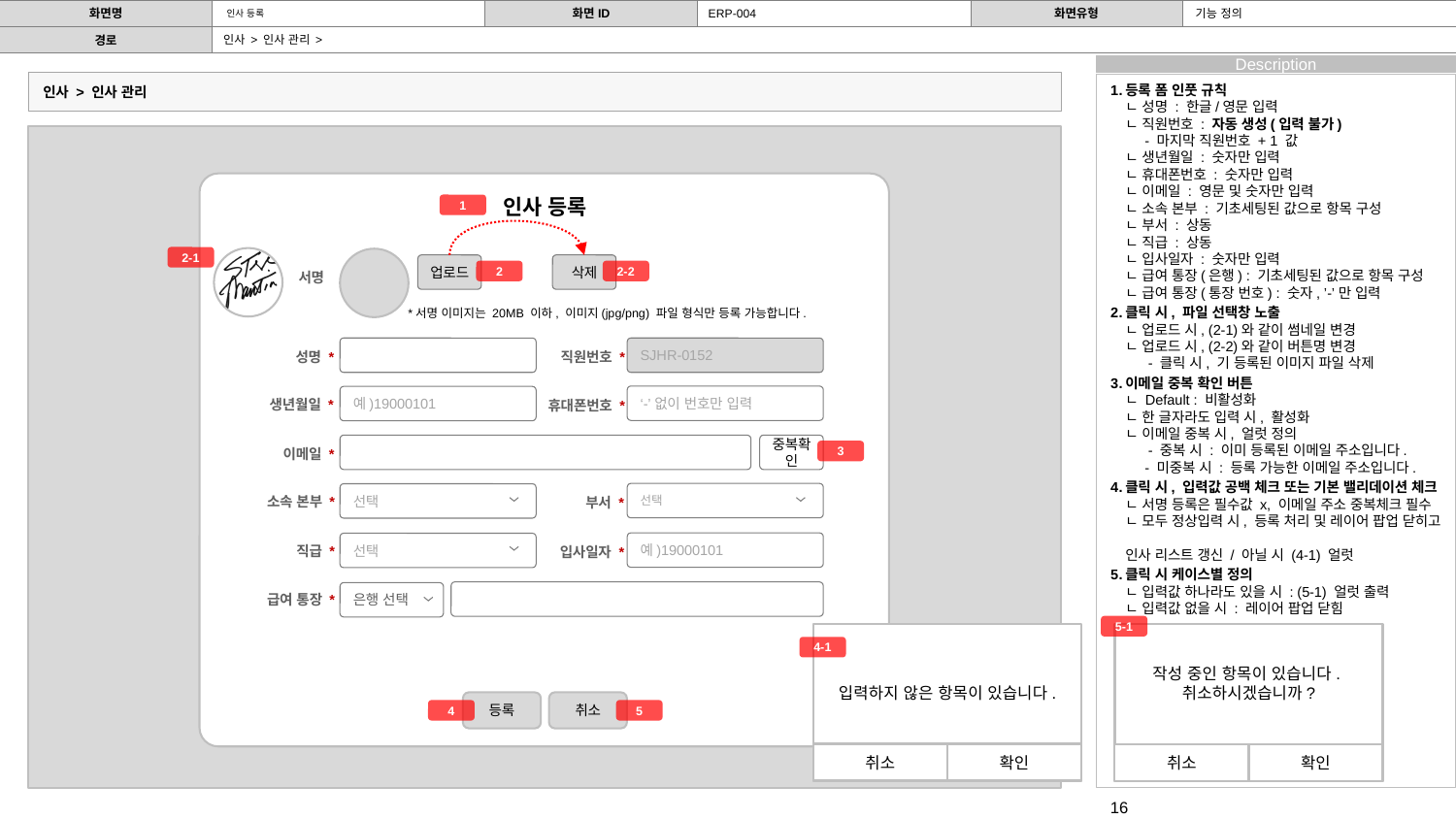

ERP-004
기능 정의
# 인사 등록
인사 > 인사 관리 >
인사 > 인사 관리

등록 폼 인풋 규칙
ㄴ 성명 : 한글/영문 입력
ㄴ 직원번호 : 자동 생성(입력 불가)
     - 마지막 직원번호 + 1 값
ㄴ 생년월일 : 숫자만 입력
ㄴ 휴대폰번호 : 숫자만 입력
ㄴ 이메일 : 영문 및 숫자만 입력
ㄴ 소속 본부 : 기초세팅된 값으로 항목 구성
ㄴ 부서 : 상동
ㄴ 직급 : 상동
ㄴ 입사일자 : 숫자만 입력
ㄴ 급여 통장(은행) : 기초세팅된 값으로 항목 구성
ㄴ 급여 통장(통장 번호) : 숫자, ’-’만 입력
클릭 시, 파일 선택창 노출
ㄴ 업로드 시, (2-1)와 같이 썸네일 변경
ㄴ 업로드 시, (2-2)와 같이 버튼명 변경
     - 클릭 시, 기 등록된 이미지 파일 삭제
이메일 중복 확인 버튼
ㄴ Default : 비활성화
ㄴ 한 글자라도 입력 시, 활성화
ㄴ 이메일 중복 시, 얼럿 정의
     - 중복 시 : 이미 등록된 이메일 주소입니다.
     - 미중복 시 : 등록 가능한 이메일 주소입니다.
클릭 시, 입력값 공백 체크 또는 기본 밸리데이션 체크
ㄴ 서명 등록은 필수값 x, 이메일 주소 중복체크 필수
ㄴ 모두 정상입력 시, 등록 처리 및 레이어 팝업 닫히고
인사 리스트 갱신 / 아닐 시 (4-1) 얼럿
클릭 시 케이스별 정의
ㄴ 입력값 하나라도 있을 시 : (5-1) 얼럿 출력
ㄴ 입력값 없을 시 : 레이어 팝업 닫힘

인사 등록
1
2-1

업로드
삭제
2
2-2
서명
*서명 이미지는 20MB 이하, 이미지(jpg/png) 파일 형식만 등록 가능합니다.

SJHR-0152
성명 *
직원번호 *
‘-’없이 번호만 입력
예)19000101
생년월일 *
휴대폰번호 *

중복확인
3
이메일 *
선택
선택
소속 본부 *
부서 *

예)19000101
선택
직급 *
입사일자 *

은행 선택

급여 통장 *
5-1
입력하지 않은 항목이 있습니다.

취소
확인
작성 중인 항목이 있습니다.
취소하시겠습니까?

취소
확인
4-1
등록
취소
4
5